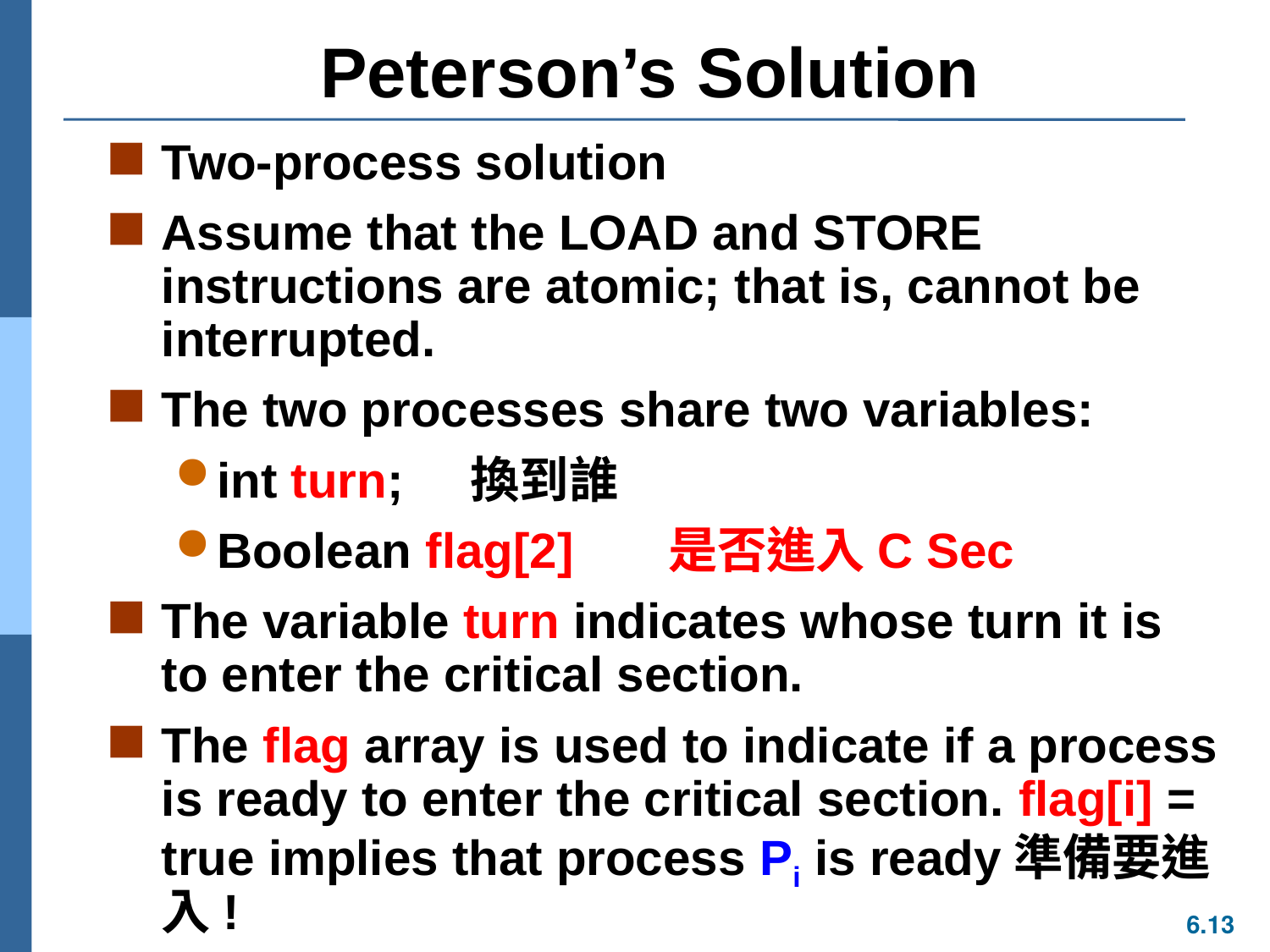

# Peterson’s Solution
Two-process solution
Assume that the LOAD and STORE instructions are atomic; that is, cannot be interrupted.
The two processes share two variables:
int turn;    換到誰
Boolean flag[2]      是否進入C Sec
The variable turn indicates whose turn it is to enter the critical section.
The flag array is used to indicate if a process is ready to enter the critical section. flag[i] = true implies that process Pi is ready準備要進入!